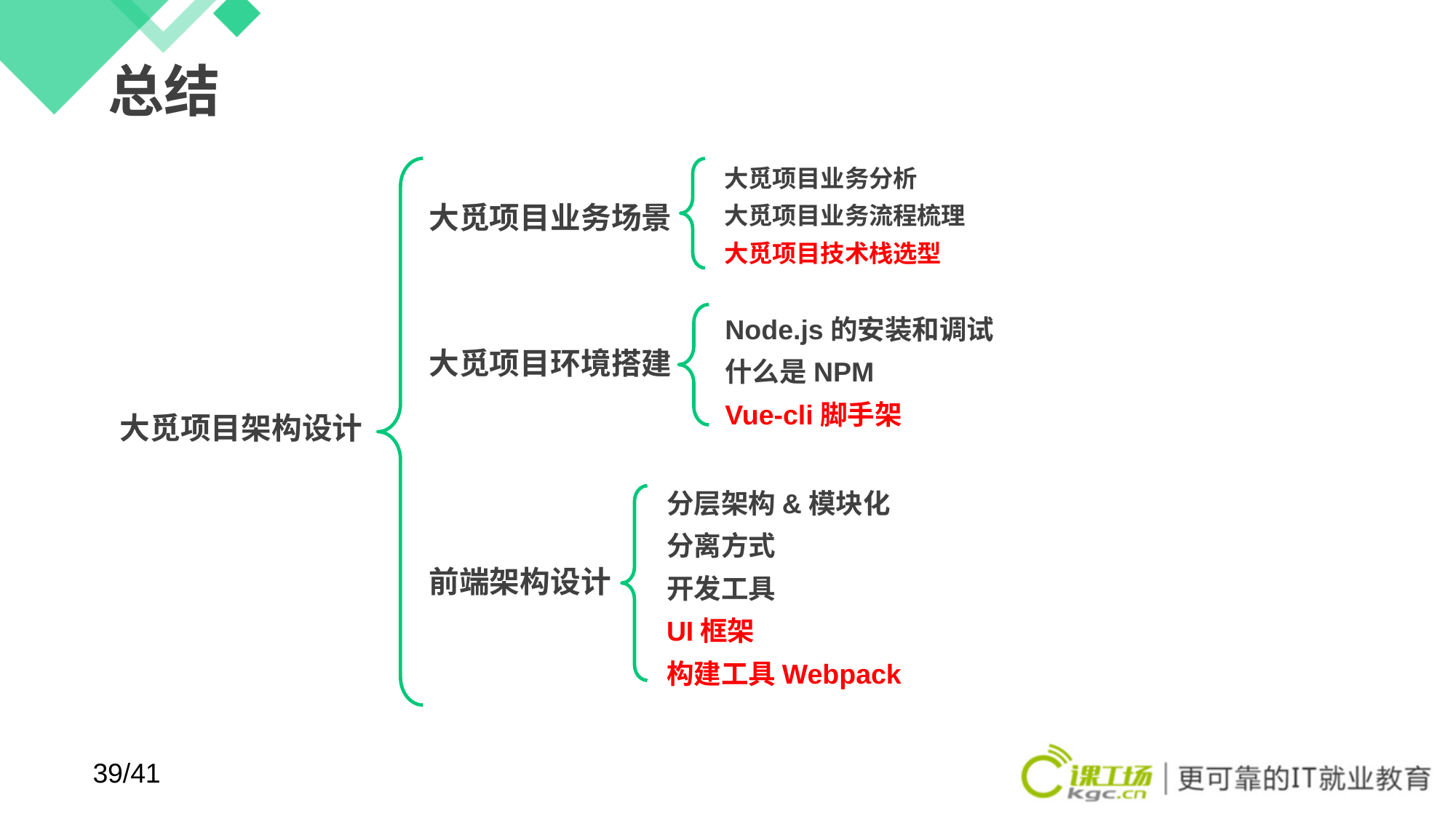

# 总结
大觅项目业务分析
大觅项目业务流程梳理
大觅项目技术栈选型

大觅项目业务场景

大觅项目环境搭建

前端架构设计

Node.js的安装和调试
什么是NPM
Vue-cli脚手架

大觅项目架构设计
分层架构&模块化
分离方式
开发工具
UI框架
构建工具Webpack